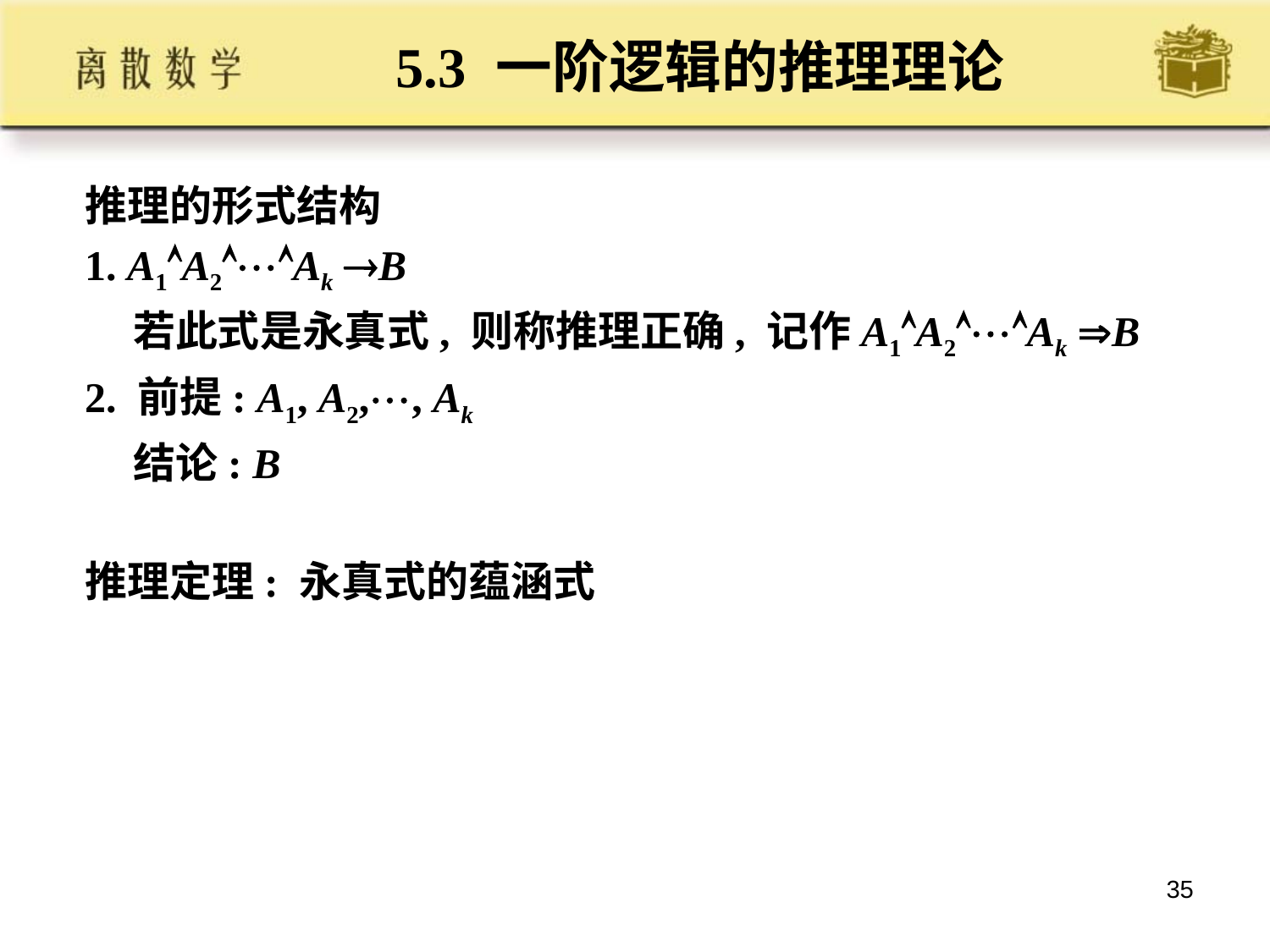

# 5.3 一阶逻辑的推理理论
推理的形式结构
1. A1∧A2∧…∧Ak →B
    若此式是永真式, 则称推理正确, 记作A1∧A2∧…∧Ak ⇒B
2. 前提: A1, A2,…, Ak
    结论: B

推理定理: 永真式的蕴涵式
35